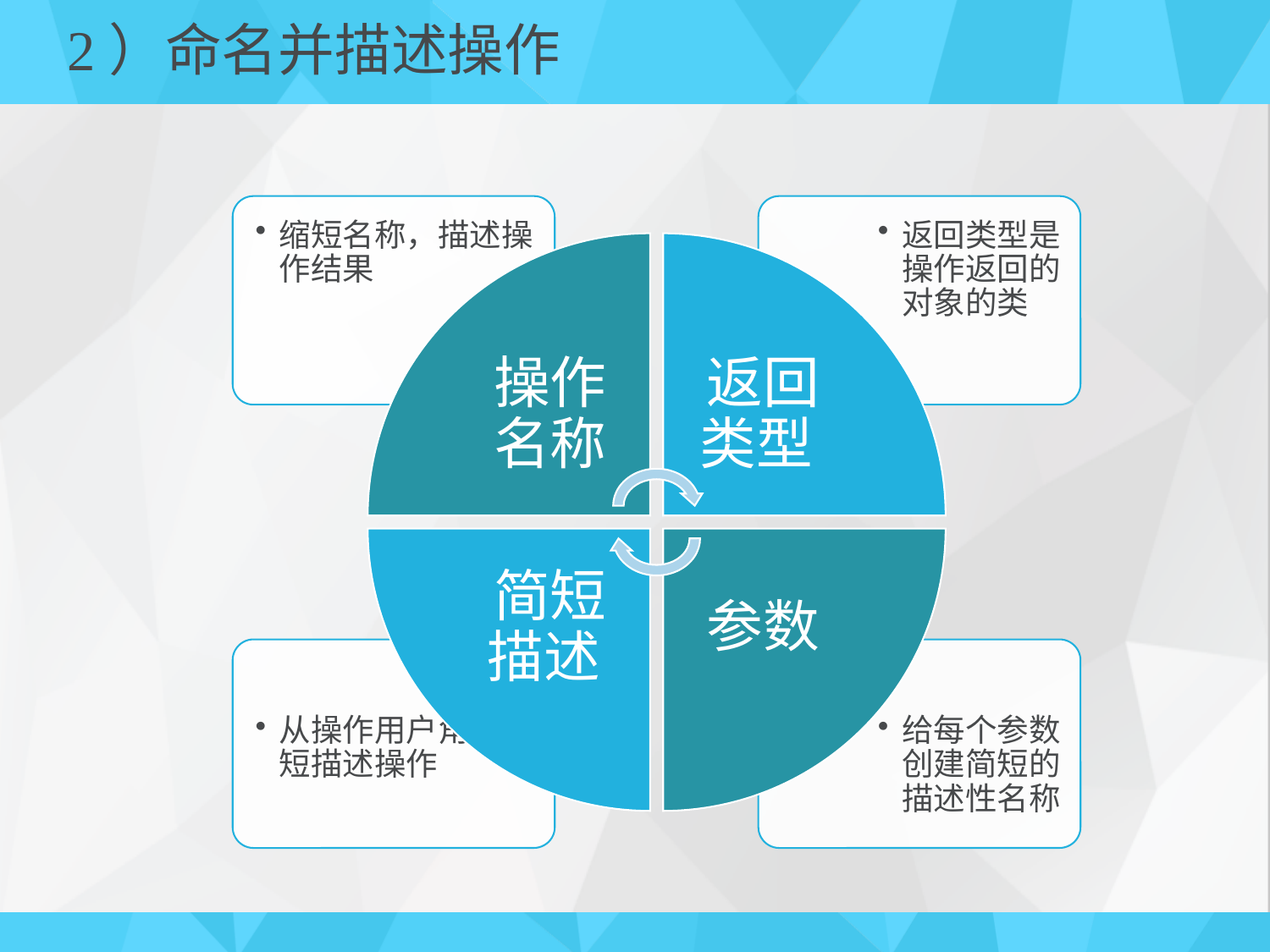

# 2）命名并描述操作
给每个参数创建简短的描述性名称
从操作用户角度简短描述操作
返回类型是操作返回的对象的类
缩短名称，描述操作结果
操作名称
返回类型
参数
简短描述